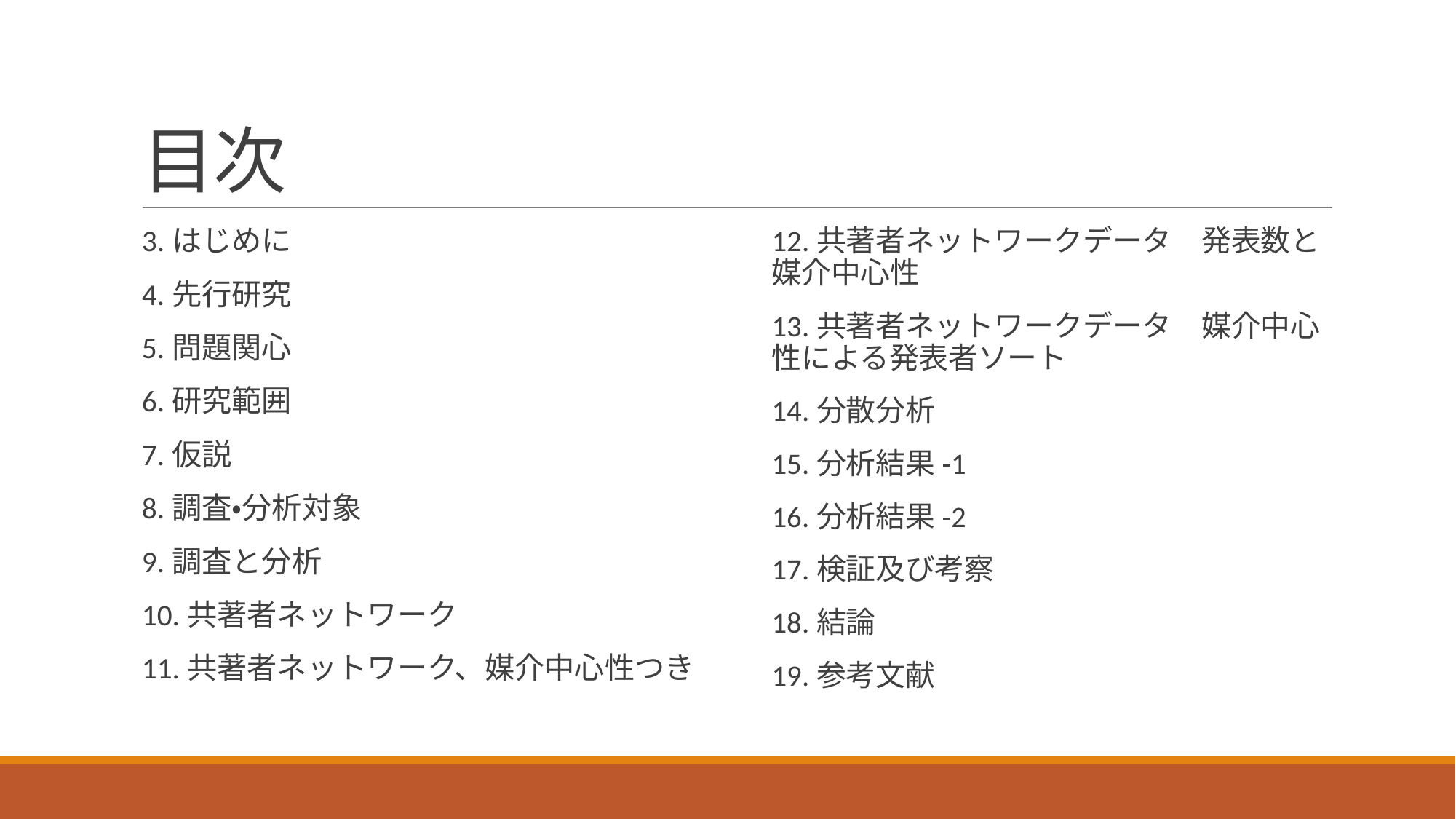

# 目次
3.はじめに
4.先行研究
5.問題関心
6.研究範囲
7.仮説
8.調査・分析対象
9.調査と分析
10.共著者ネットワーク
11.共著者ネットワーク、媒介中心性つき

12.共著者ネットワークデータ　発表数と媒介中心性
13.共著者ネットワークデータ　媒介中心性による発表者ソート
14.分散分析
15.分析結果-1
16.分析結果-2
17.検証及び考察
18.結論
19.参考文献